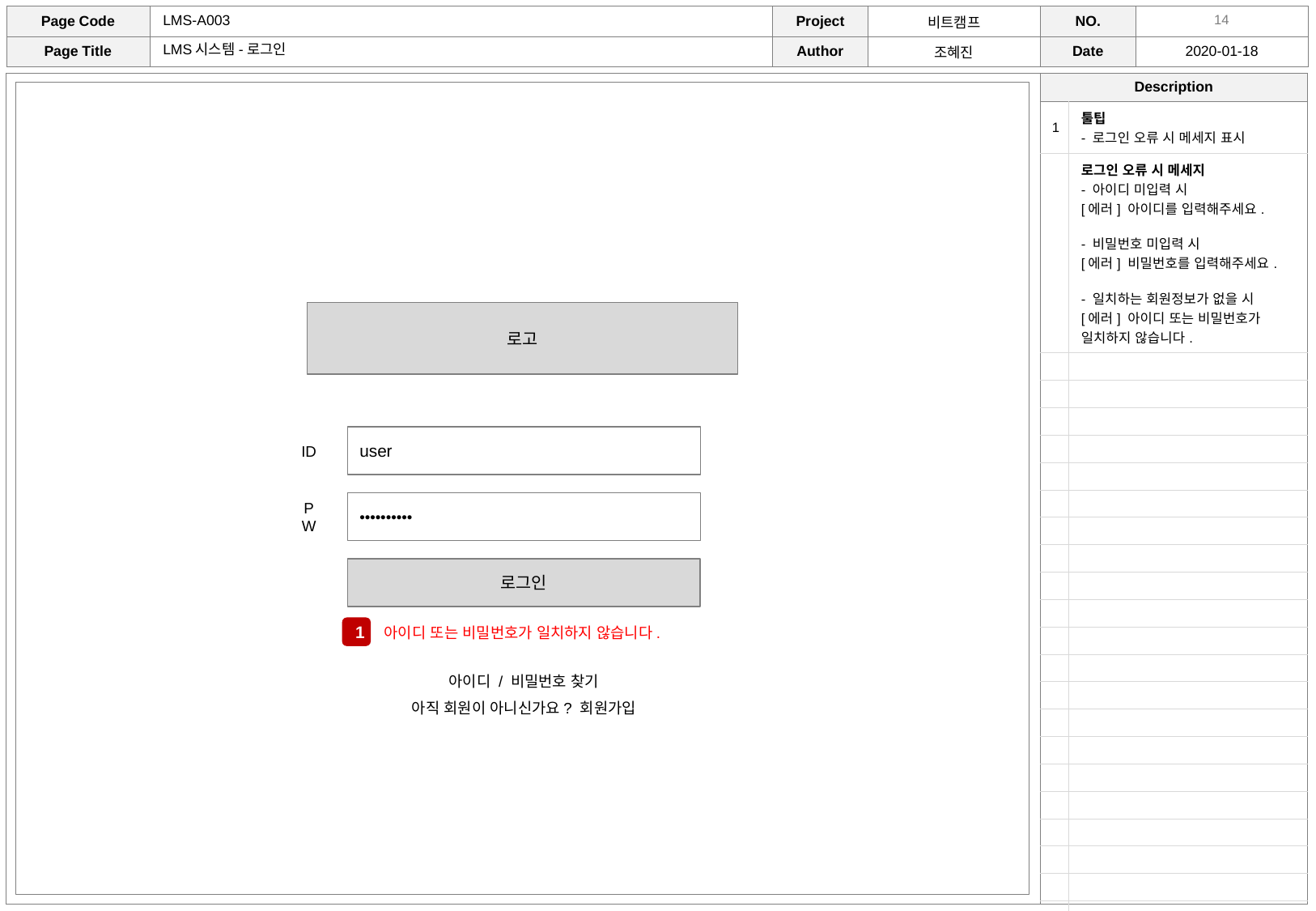

LMS-A003
LMS시스템-로그인

| 1 | 툴팁 - 로그인 오류 시 메세지 표시 |
| --- | --- |
|  | 로그인 오류 시 메세지 - 아이디 미입력 시 [에러] 아이디를 입력해주세요. - 비밀번호 미입력 시 [에러] 비밀번호를 입력해주세요. - 일치하는 회원정보가 없을 시 [에러] 아이디 또는 비밀번호가 일치하지 않습니다. |
|  |  |
|  |  |
|  |  |
|  |  |
|  |  |
|  |  |
|  |  |
|  |  |
|  |  |
|  |  |
|  |  |
|  |  |
|  |  |
|  |  |
|  |  |
|  |  |
|  |  |
|  |  |
|  |  |
|  |  |
|  |  |
로고
ID
user
PW
••••••••••
로그인
1
아이디 또는 비밀번호가 일치하지 않습니다.
아이디 / 비밀번호 찾기
아직 회원이 아니신가요? 회원가입